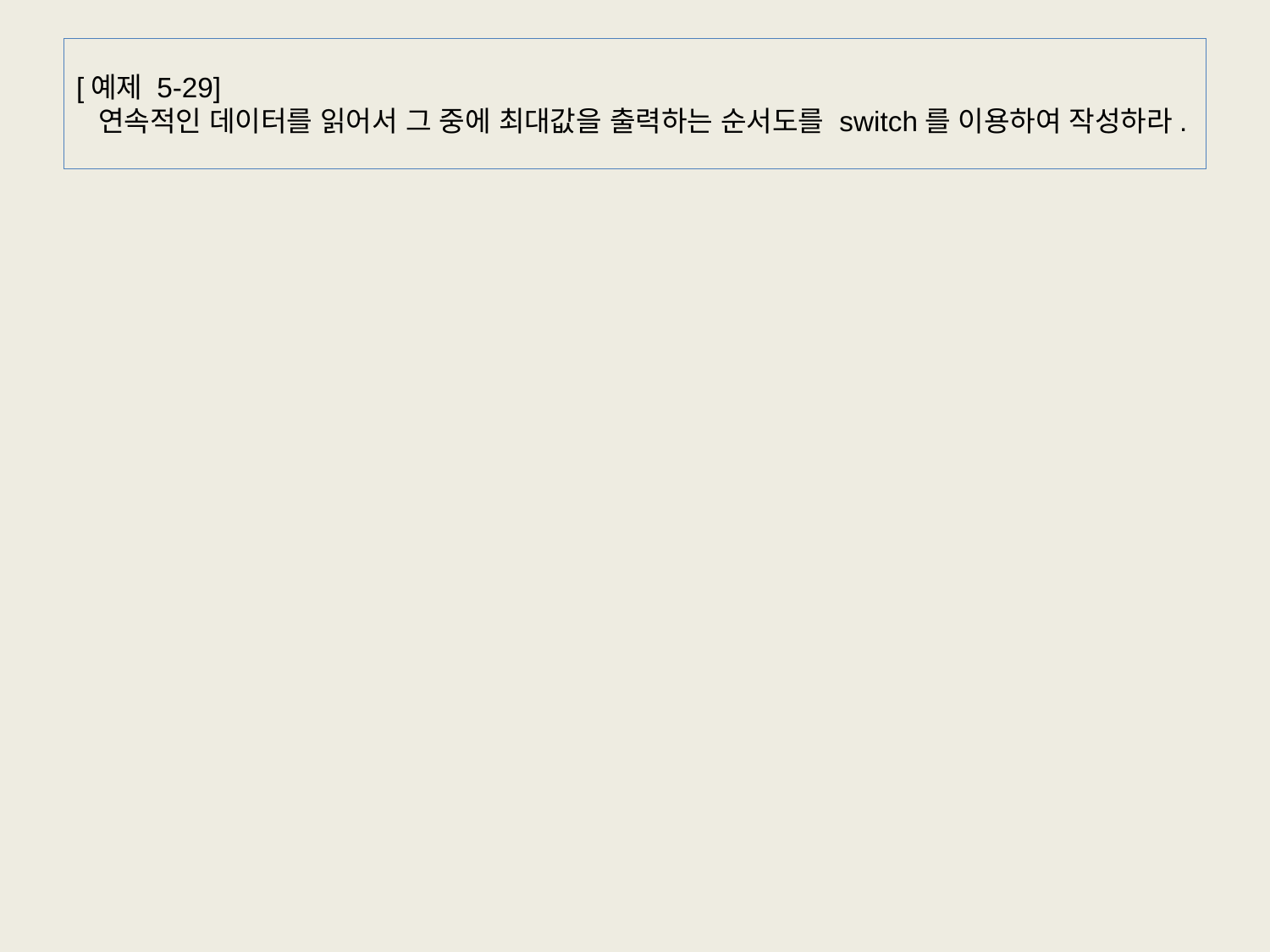

# [예제 5-29]   연속적인 데이터를 읽어서 그 중에 최대값을 출력하는 순서도를 switch를 이용하여 작성하라.